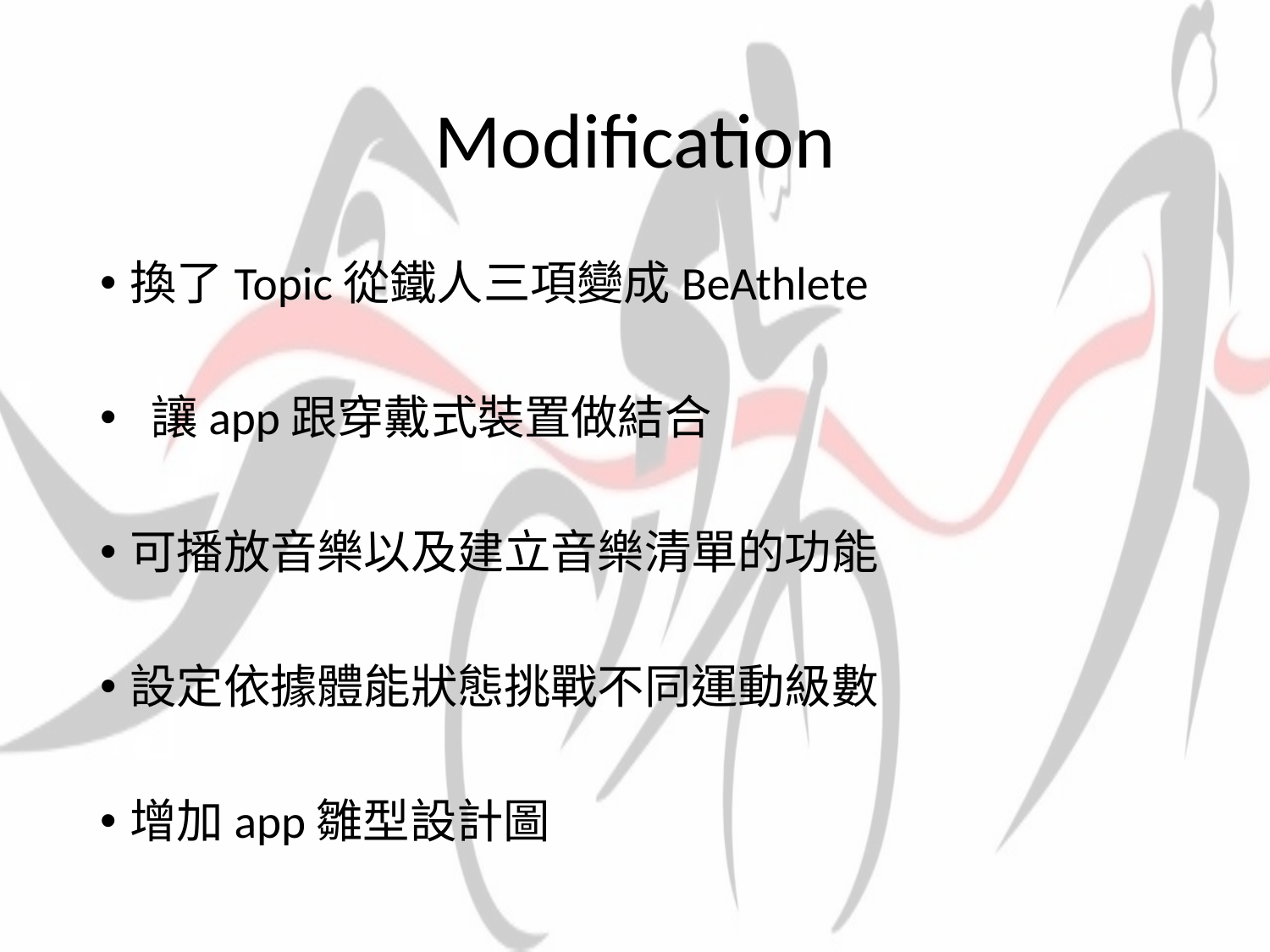

# Modification
換了Topic從鐵人三項變成BeAthlete

 讓app跟穿戴式裝置做結合

可播放音樂以及建立音樂清單的功能

設定依據體能狀態挑戰不同運動級數

增加app雛型設計圖